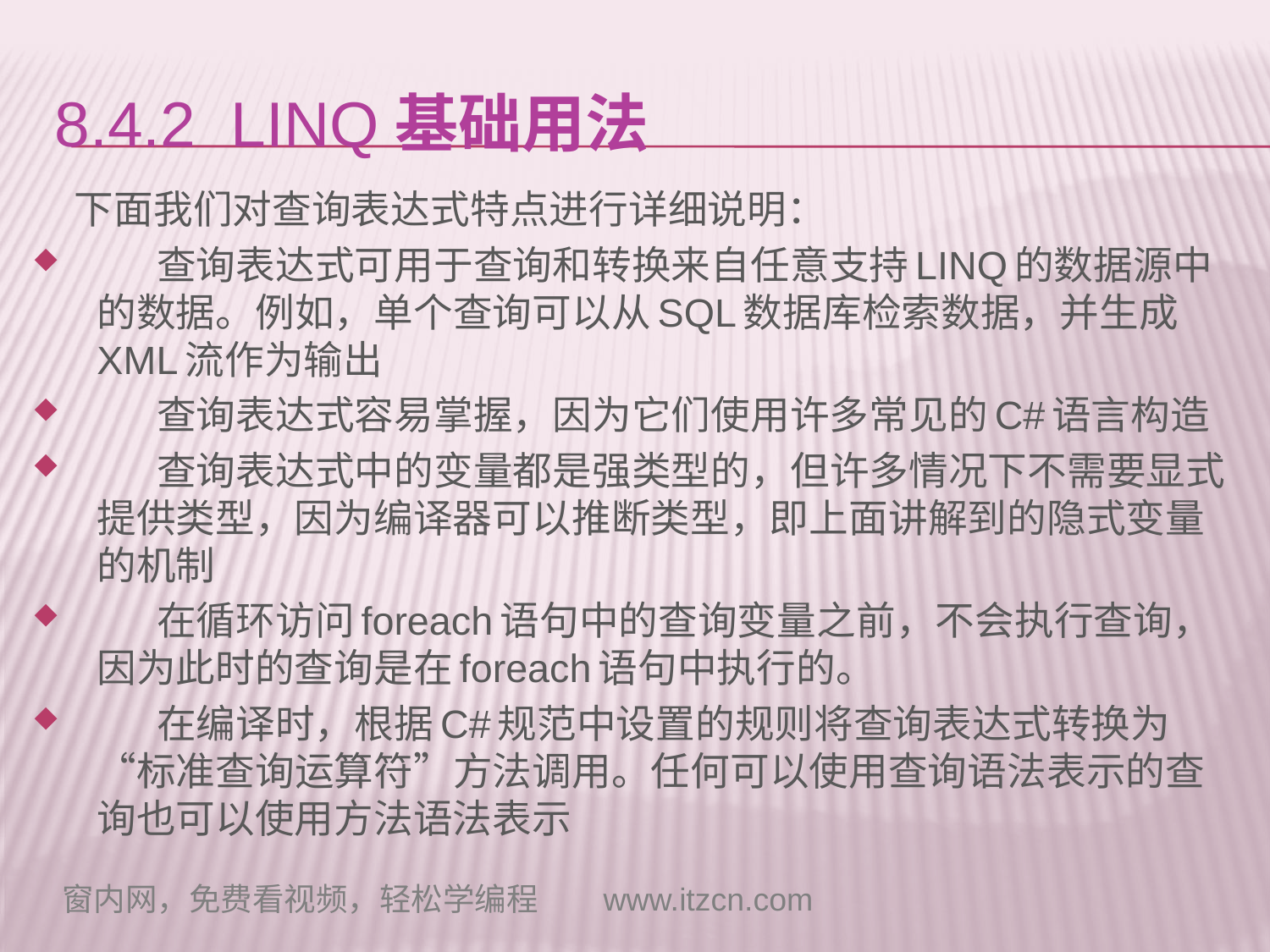

# 8.4.2  LINQ基础用法
    下面我们对查询表达式特点进行详细说明：
      查询表达式可用于查询和转换来自任意支持LINQ的数据源中的数据。例如，单个查询可以从SQL数据库检索数据，并生成XML流作为输出
      查询表达式容易掌握，因为它们使用许多常见的C#语言构造
      查询表达式中的变量都是强类型的，但许多情况下不需要显式提供类型，因为编译器可以推断类型，即上面讲解到的隐式变量的机制
      在循环访问foreach语句中的查询变量之前，不会执行查询，因为此时的查询是在foreach语句中执行的。
      在编译时，根据C#规范中设置的规则将查询表达式转换为“标准查询运算符”方法调用。任何可以使用查询语法表示的查询也可以使用方法语法表示